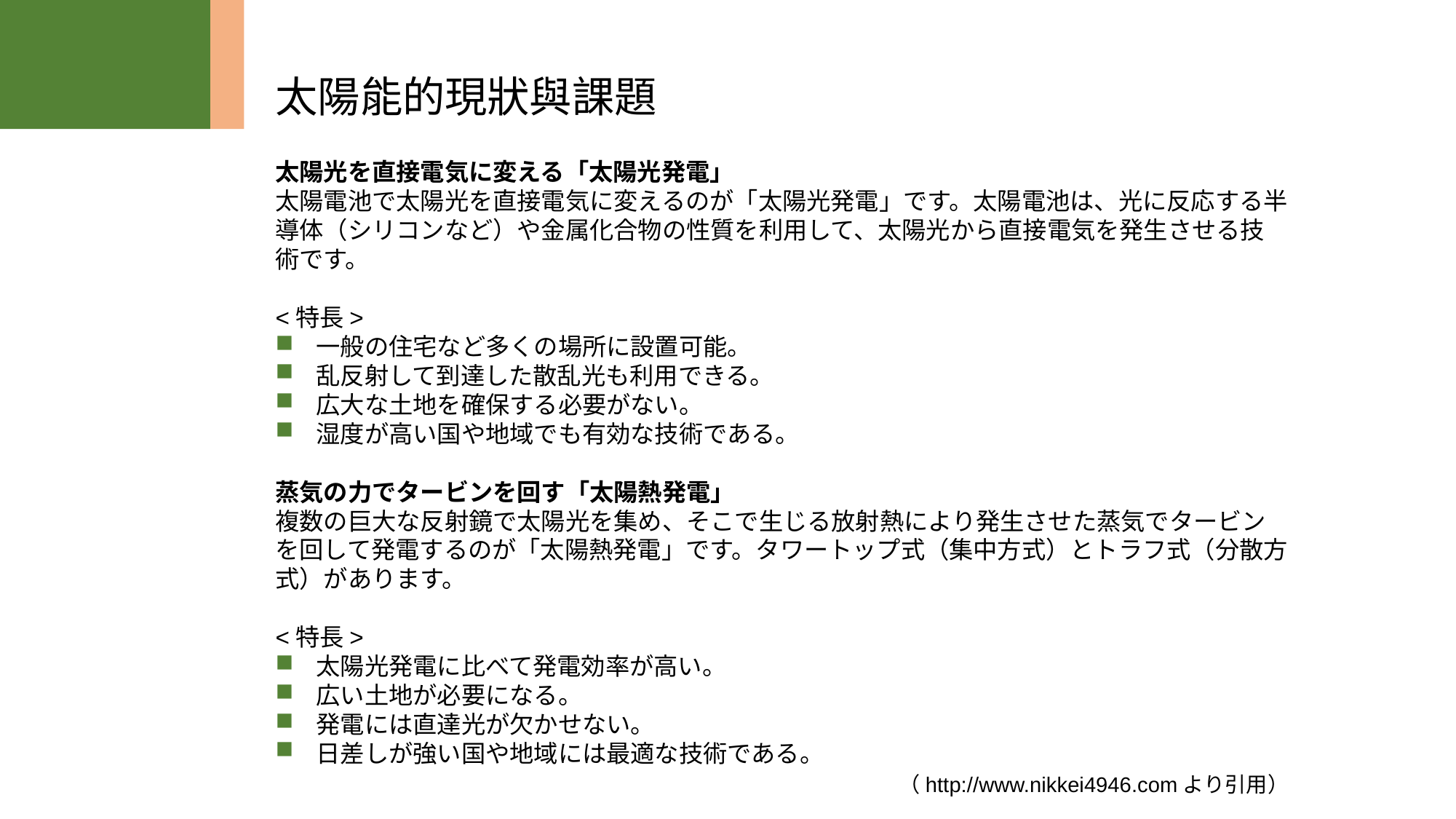

太陽能的現狀與課題
太陽光を直接電気に変える「太陽光発電」
太陽電池で太陽光を直接電気に変えるのが「太陽光発電」です。太陽電池は、光に反応する半導体（シリコンなど）や金属化合物の性質を利用して、太陽光から直接電気を発生させる技術です。

<特長>
一般の住宅など多くの場所に設置可能。
乱反射して到達した散乱光も利用できる。
広大な土地を確保する必要がない。
湿度が高い国や地域でも有効な技術である。

蒸気の力でタービンを回す「太陽熱発電」
複数の巨大な反射鏡で太陽光を集め、そこで生じる放射熱により発生させた蒸気でタービンを回して発電するのが「太陽熱発電」です。タワートップ式（集中方式）とトラフ式（分散方式）があります。

<特長>
太陽光発電に比べて発電効率が高い。
広い土地が必要になる。
発電には直達光が欠かせない。
日差しが強い国や地域には最適な技術である。
（http://www.nikkei4946.comより引用）